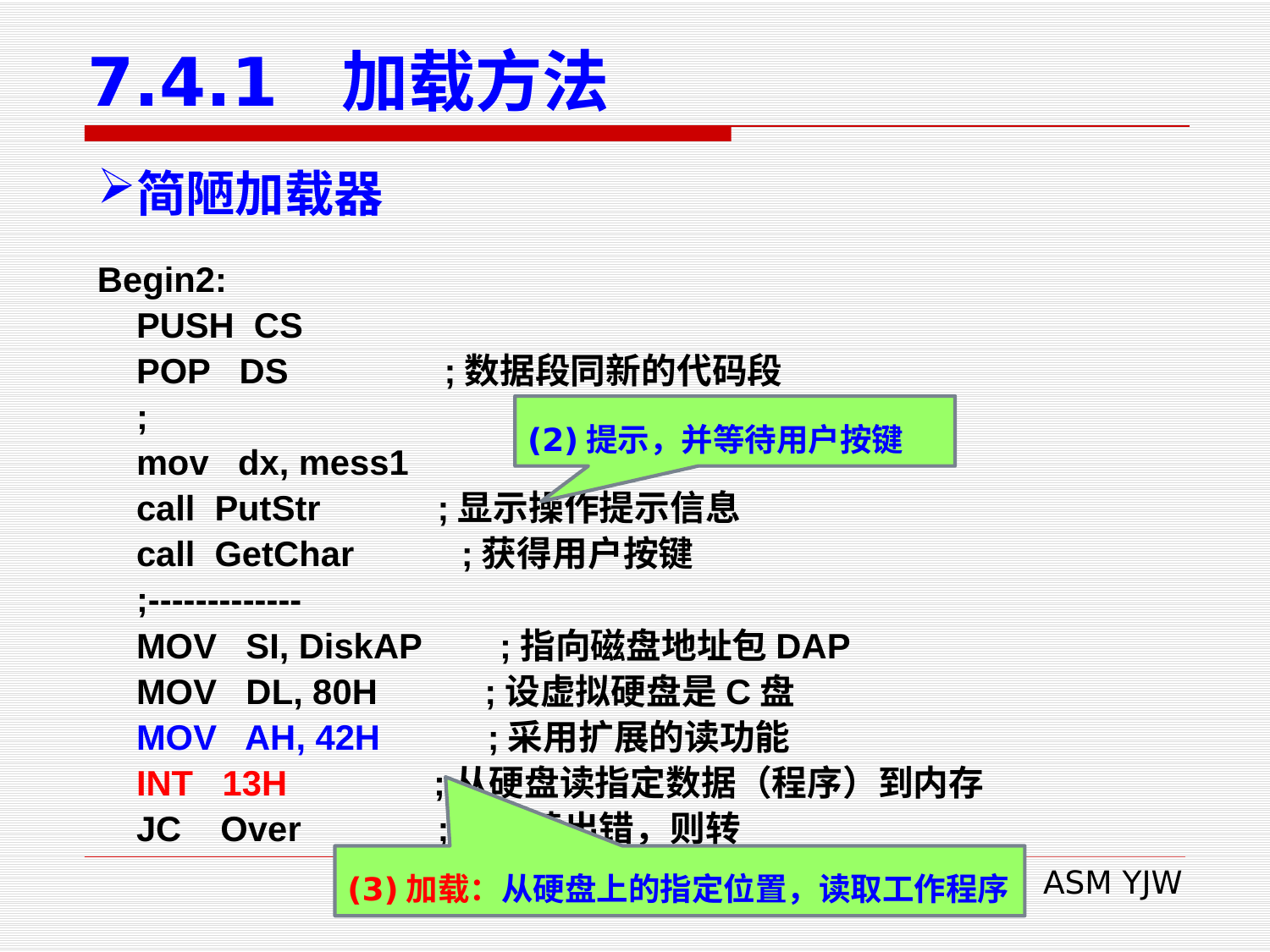

# 7.4.1  加载方法
简陋加载器
Begin2:
    PUSH  CS
    POP   DS                ;数据段同新的代码段
    ;
    mov   dx, mess1
    call  PutStr            ;显示操作提示信息
    call  GetChar           ;获得用户按键
    ;-------------
    MOV   SI, DiskAP        ;指向磁盘地址包DAP
    MOV   DL, 80H           ;设虚拟硬盘是C盘
    MOV   AH, 42H           ;采用扩展的读功能
    INT   13H               ;从硬盘读指定数据（程序）到内存
    JC    Over              ;如果读出错，则转

(2)提示，并等待用户按键
(3)加载：从硬盘上的指定位置，读取工作程序